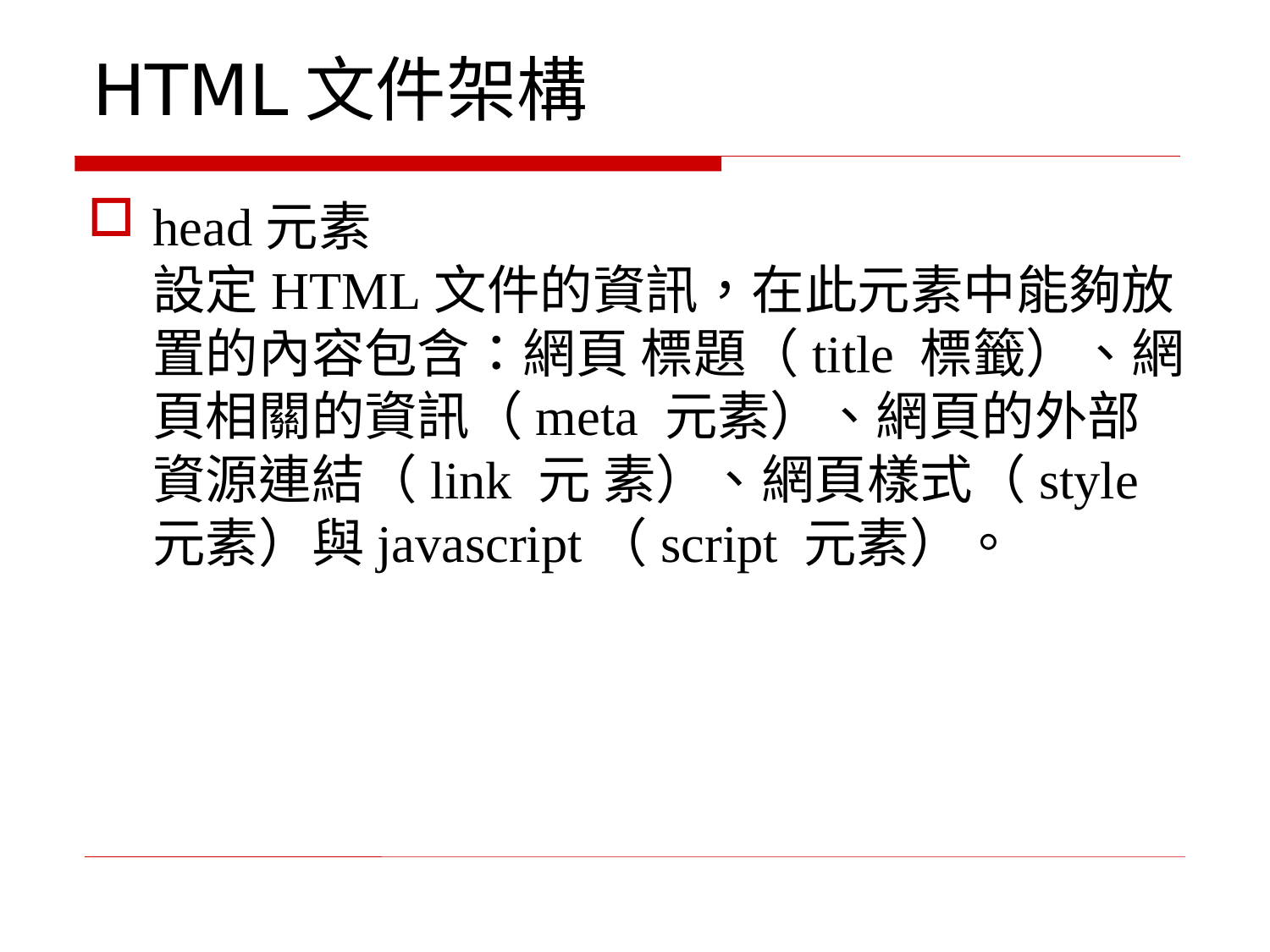

# HTML文件架構
head元素
設定HTML文件的資訊，在此元素中能夠放置的內容包含：網頁 標題（title 標籤）、網頁相關的資訊（meta 元素）、網頁的外部資源連結（link 元 素）、網頁樣式（style 元素）與javascript（script 元素）。